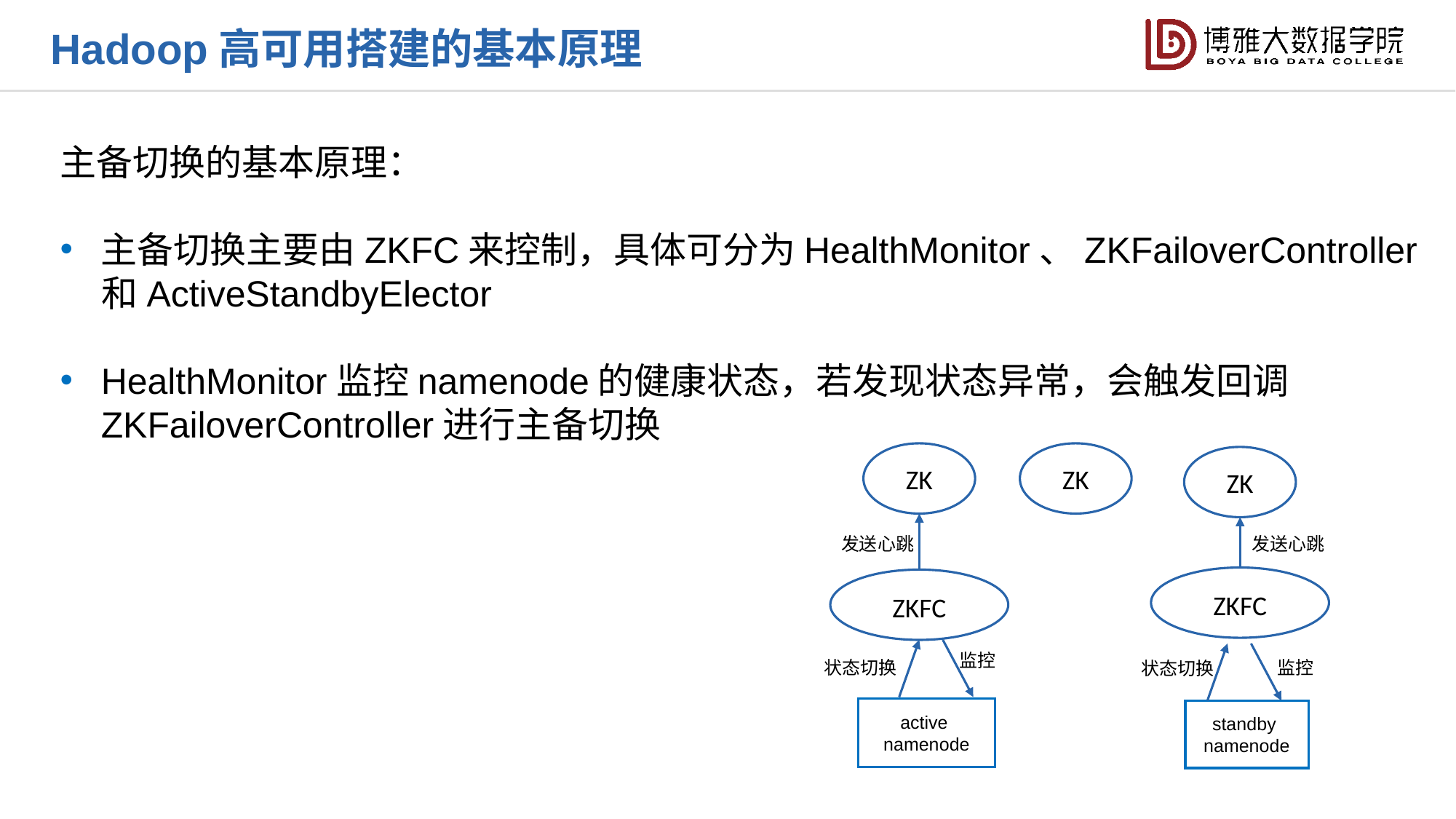

Hadoop高可用搭建的基本原理

主备切换的基本原理：

主备切换主要由ZKFC来控制，具体可分为HealthMonitor、ZKFailoverController
    和ActiveStandbyElector

HealthMonitor监控namenode的健康状态，若发现状态异常，会触发回调
    ZKFailoverController进行主备切换

ZK
ZK
ZK
发送心跳
发送心跳

ZKFC

ZKFC
监控
监控
状态切换
状态切换
active
namenode
standby
namenode